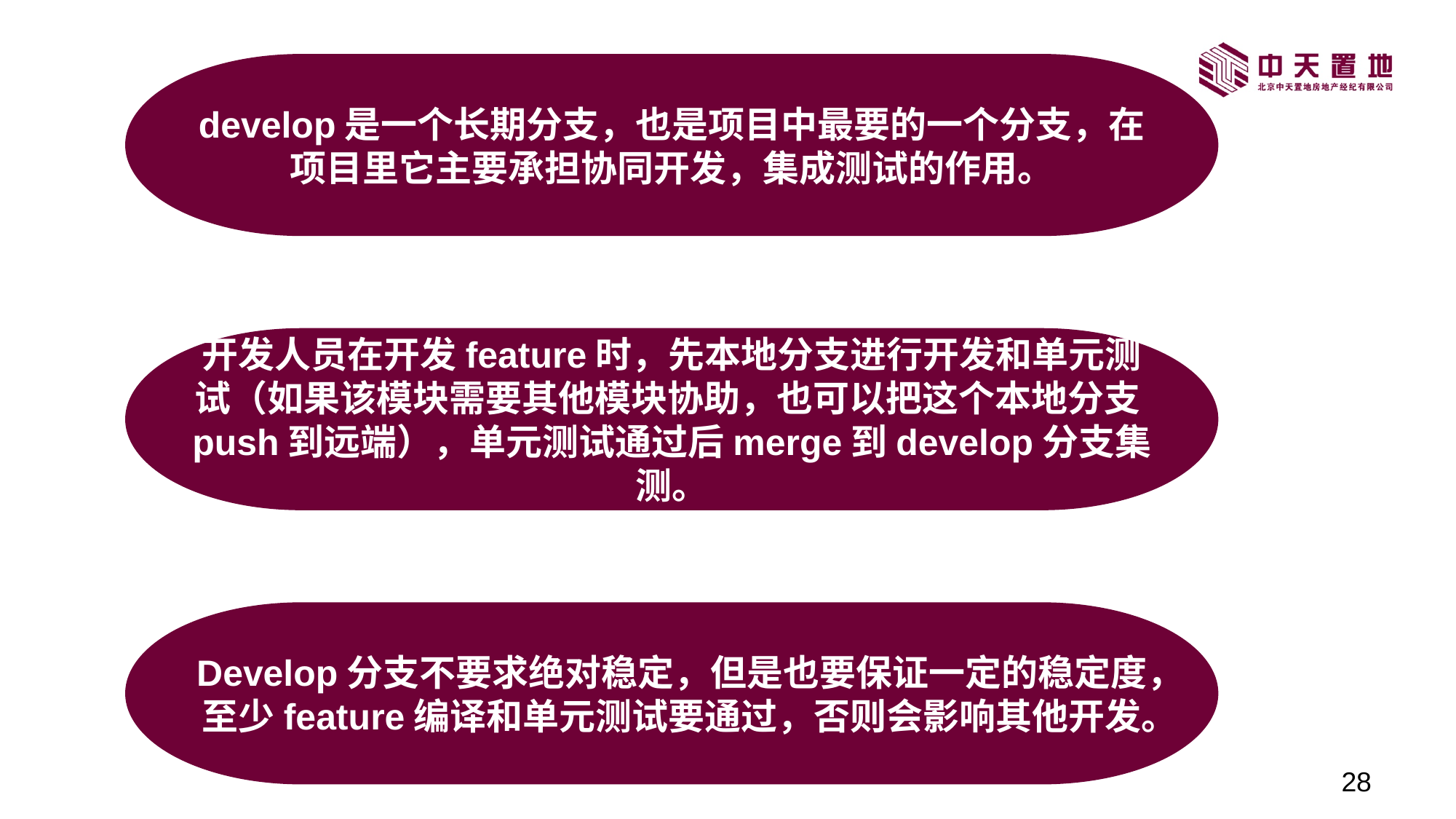

develop是一个长期分支，也是项目中最要的一个分支，在项目里它主要承担协同开发，集成测试的作用。
开发人员在开发feature时，先本地分支进行开发和单元测试（如果该模块需要其他模块协助，也可以把这个本地分支push到远端），单元测试通过后merge到develop分支集测。
Develop分支不要求绝对稳定，但是也要保证一定的稳定度，至少feature编译和单元测试要通过，否则会影响其他开发。
28